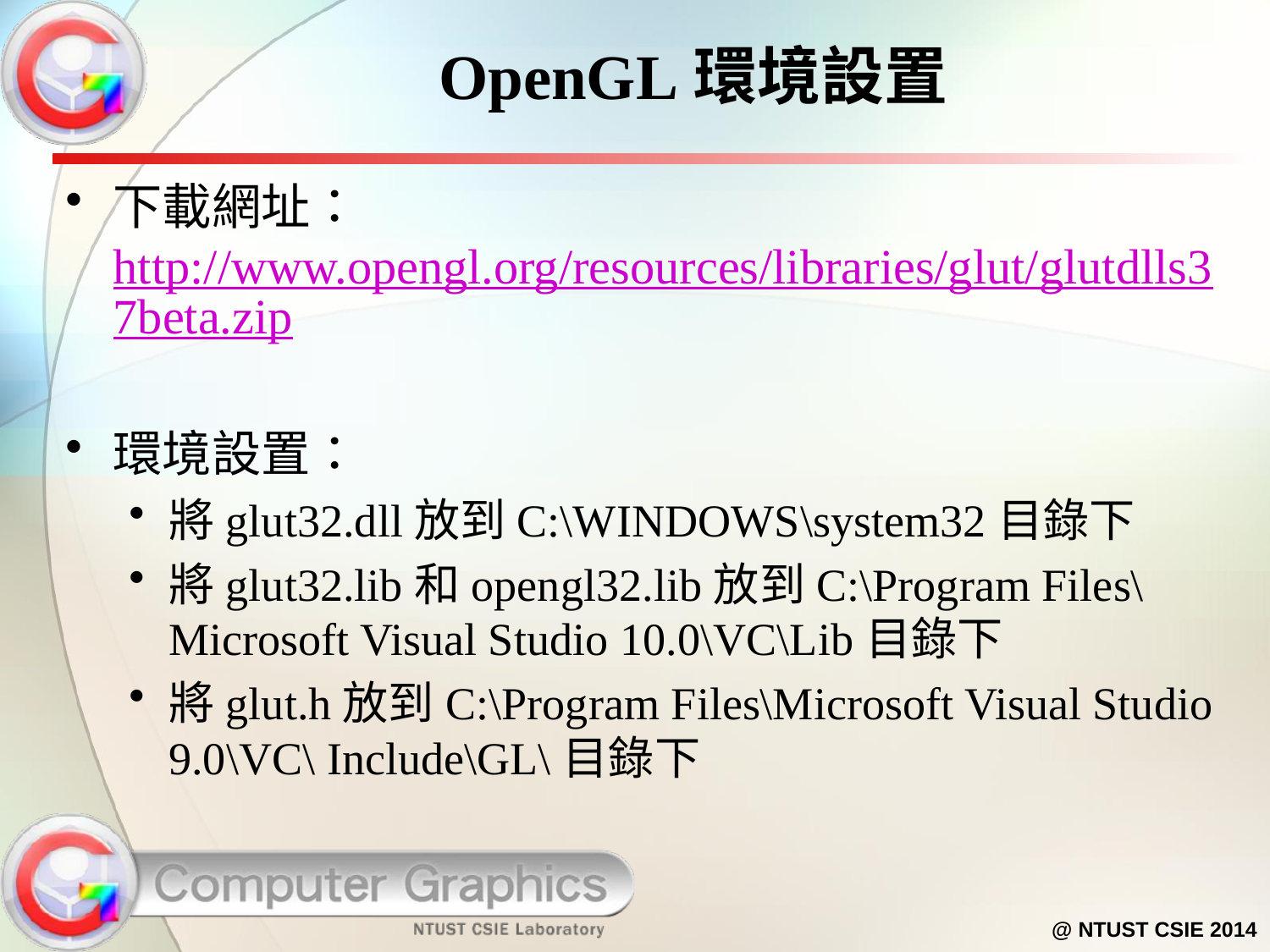

# OpenGL環境設置
下載網址：http://www.opengl.org/resources/libraries/glut/glutdlls37beta.zip

環境設置：
將glut32.dll放到C:\WINDOWS\system32目錄下
將glut32.lib和opengl32.lib放到C:\Program Files\Microsoft Visual Studio 10.0\VC\Lib目錄下
將glut.h放到C:\Program Files\Microsoft Visual Studio 9.0\VC\ Include\GL\目錄下
@ NTUST CSIE 2014